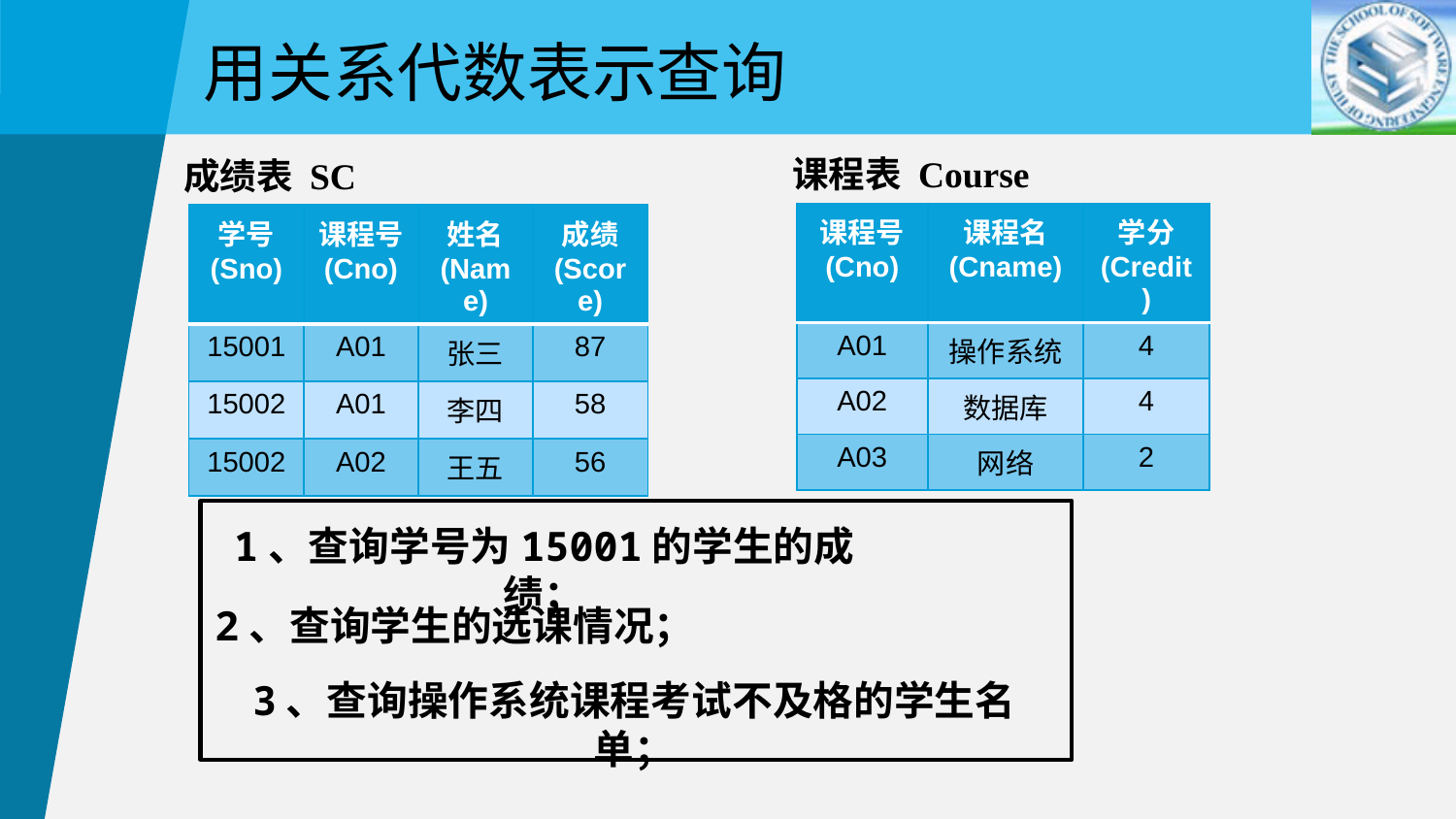

用关系代数表示查询
课程表 Course
成绩表 SC
| 课程号 (Cno) | 课程名 (Cname) | 学分 (Credit) |
| --- | --- | --- |
| A01 | 操作系统 | 4 |
| A02 | 数据库 | 4 |
| A03 | 网络 | 2 |
| 学号 (Sno) | 课程号 (Cno) | 姓名 (Name) | 成绩 (Score) |
| --- | --- | --- | --- |
| 15001 | A01 | 张三 | 87 |
| 15002 | A01 | 李四 | 58 |
| 15002 | A02 | 王五 | 56 |

1、查询学号为15001的学生的成绩；
2、查询学生的选课情况；
3、查询操作系统课程考试不及格的学生名单；